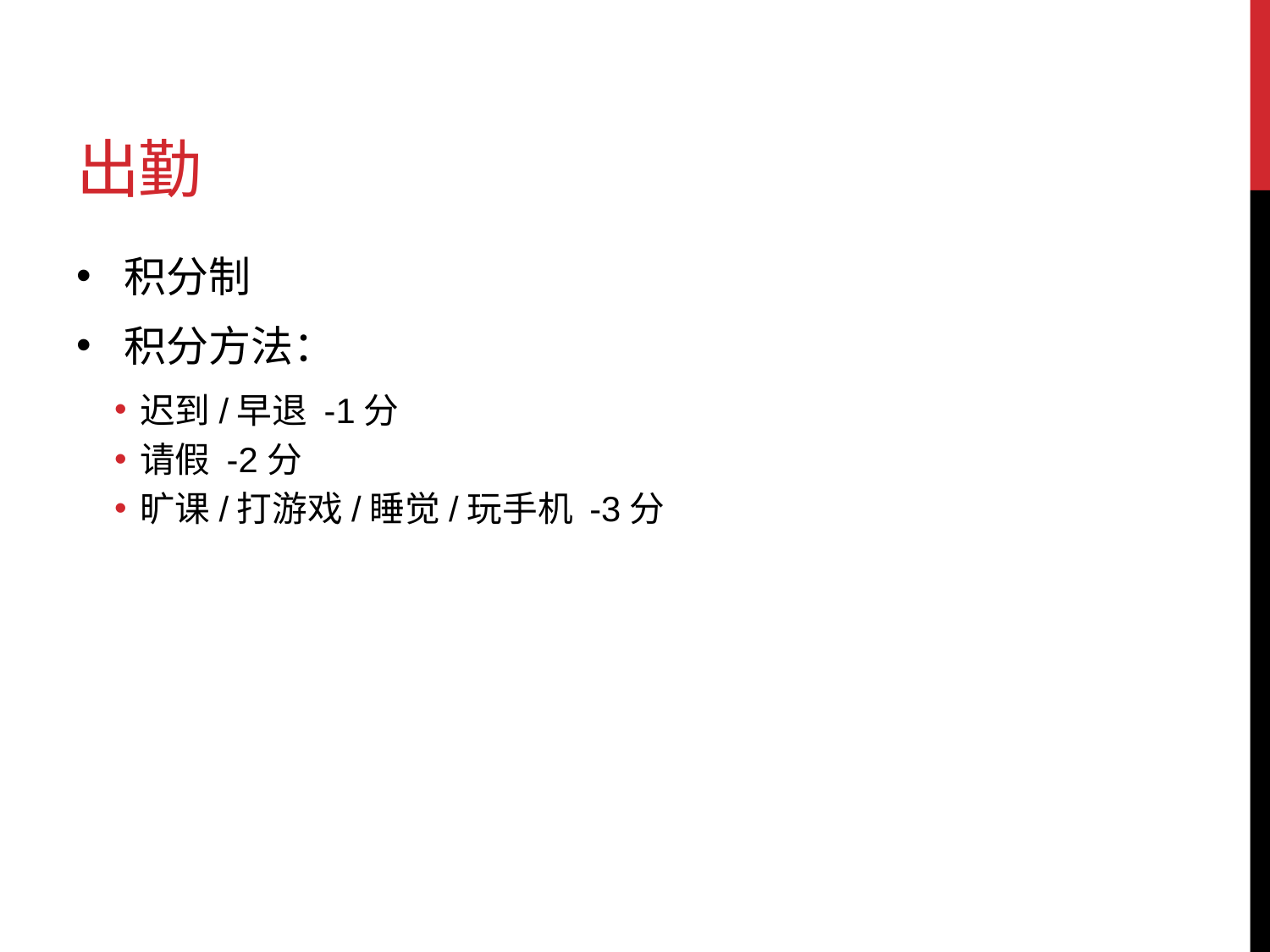

# 出勤
积分制
积分方法：
迟到/早退 -1分
请假 -2分
旷课/打游戏/睡觉/玩手机 -3分